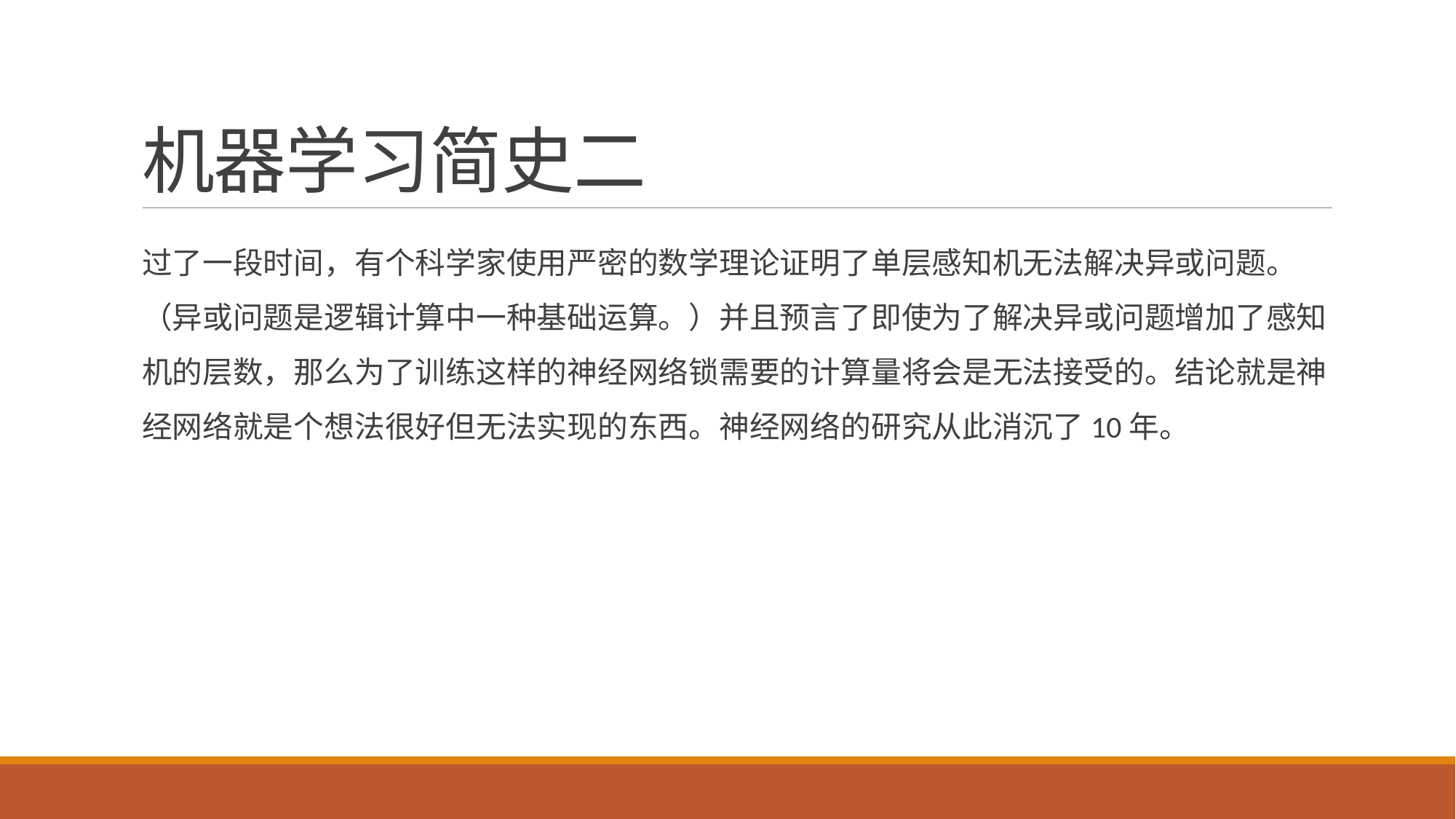

# 机器学习简史二
过了一段时间，有个科学家使用严密的数学理论证明了单层感知机无法解决异或问题。（异或问题是逻辑计算中一种基础运算。）并且预言了即使为了解决异或问题增加了感知机的层数，那么为了训练这样的神经网络锁需要的计算量将会是无法接受的。结论就是神经网络就是个想法很好但无法实现的东西。神经网络的研究从此消沉了10年。